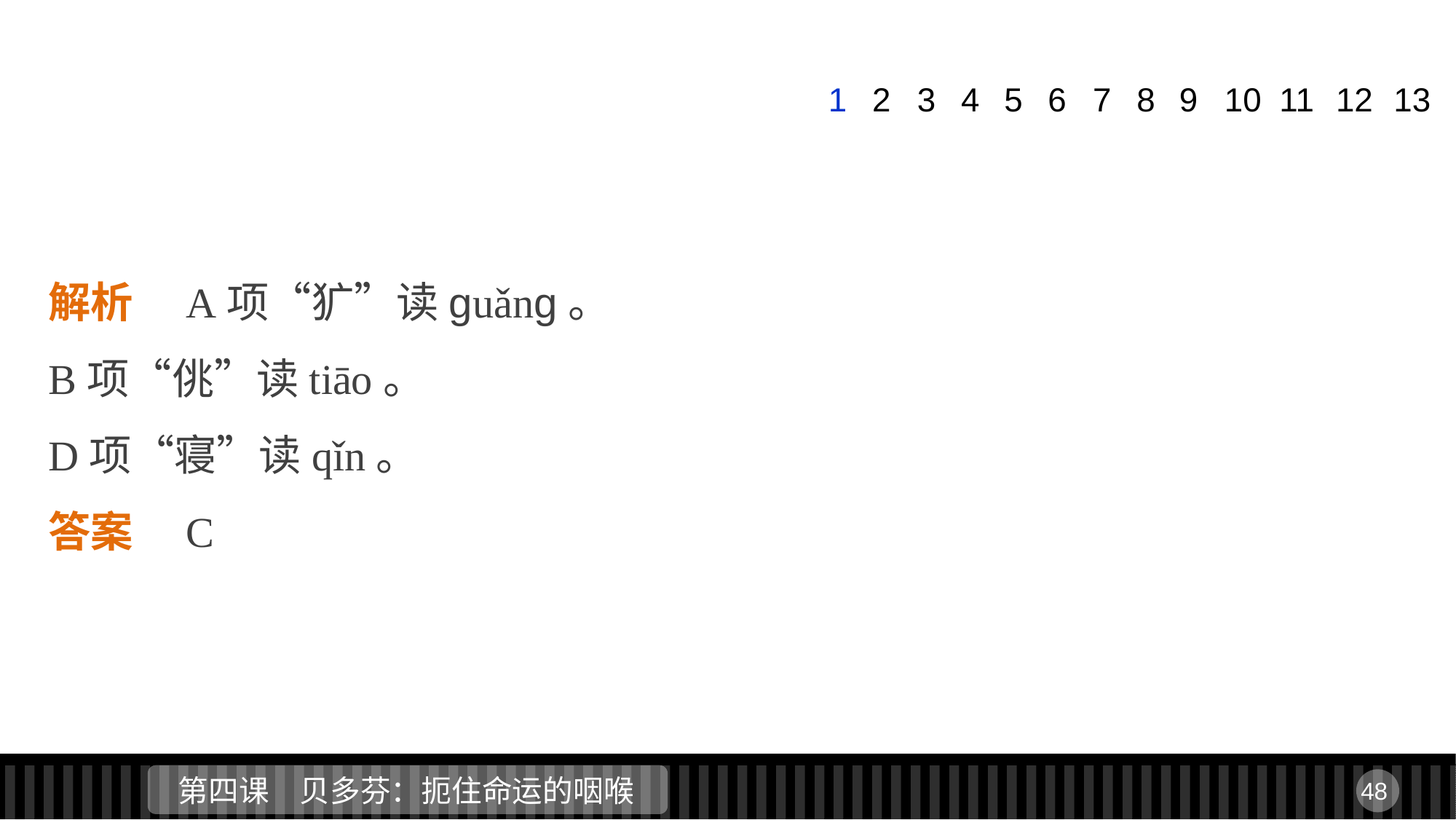

1
2
3
4
5
6
7
8
9
11
12
13
10
解析　A项“犷”读ɡuǎnɡ。
B项“佻”读tiāo。
D项“寝”读qǐn。
答案　C